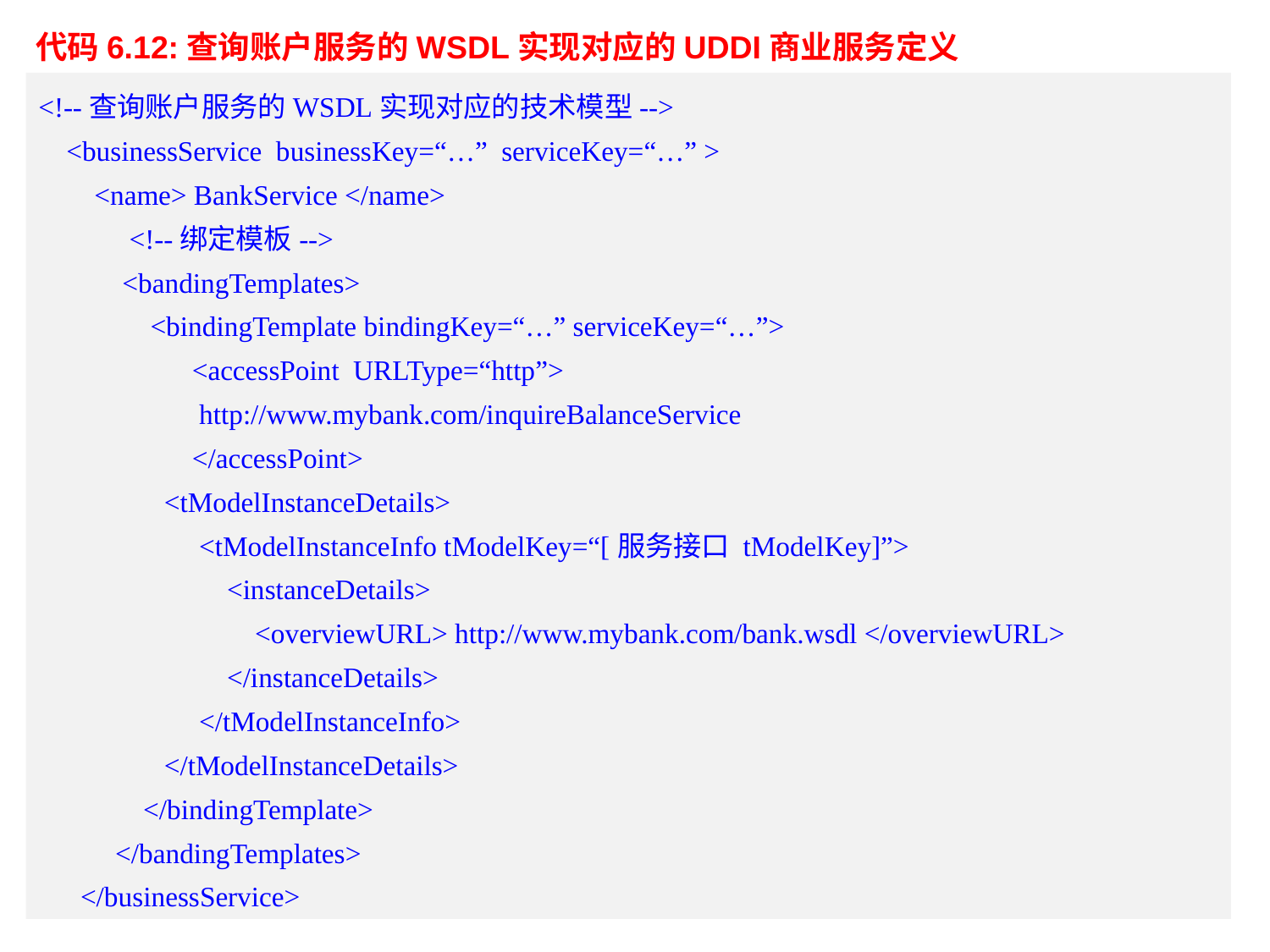

代码6.12:查询账户服务的WSDL实现对应的UDDI商业服务定义
<!--查询账户服务的WSDL实现对应的技术模型-->
    <businessService  businessKey=“…”  serviceKey=“…” >
        <name> BankService </name>
             <!--绑定模板-->
            <bandingTemplates>
                <bindingTemplate bindingKey=“…” serviceKey=“…”>
                      <accessPoint  URLType=“http”>
                       http://www.mybank.com/inquireBalanceService
                      </accessPoint>
                  <tModelInstanceDetails>
                       <tModelInstanceInfo tModelKey=“[服务接口 tModelKey]”>
                           <instanceDetails>
                               <overviewURL> http://www.mybank.com/bank.wsdl </overviewURL>
                           </instanceDetails>
                       </tModelInstanceInfo>
                  </tModelInstanceDetails>
               </bindingTemplate>
           </bandingTemplates>
      </businessService>